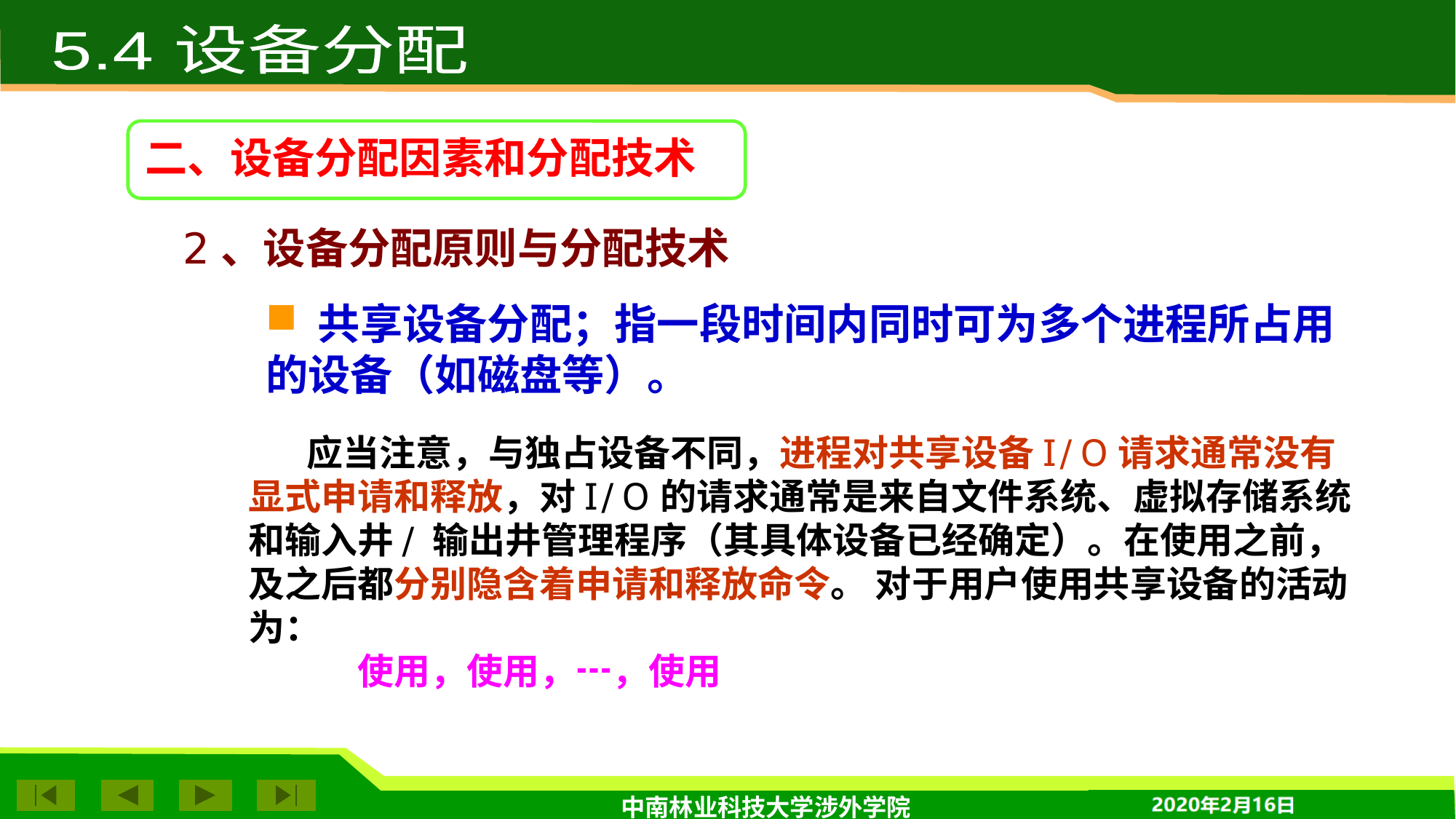

5.4 设备分配

二、设备分配因素和分配技术
 2、设备分配原则与分配技术
 共享设备分配；指一段时间内同时可为多个进程所占用的设备（如磁盘等）。

      应当注意，与独占设备不同，进程对共享设备I/O请求通常没有显式申请和释放，对I/O的请求通常是来自文件系统、虚拟存储系统和输入井/输出井管理程序（其具体设备已经确定）。在使用之前，及之后都分别隐含着申请和释放命令。 对于用户使用共享设备的活动为：
使用，使用，┅，使用